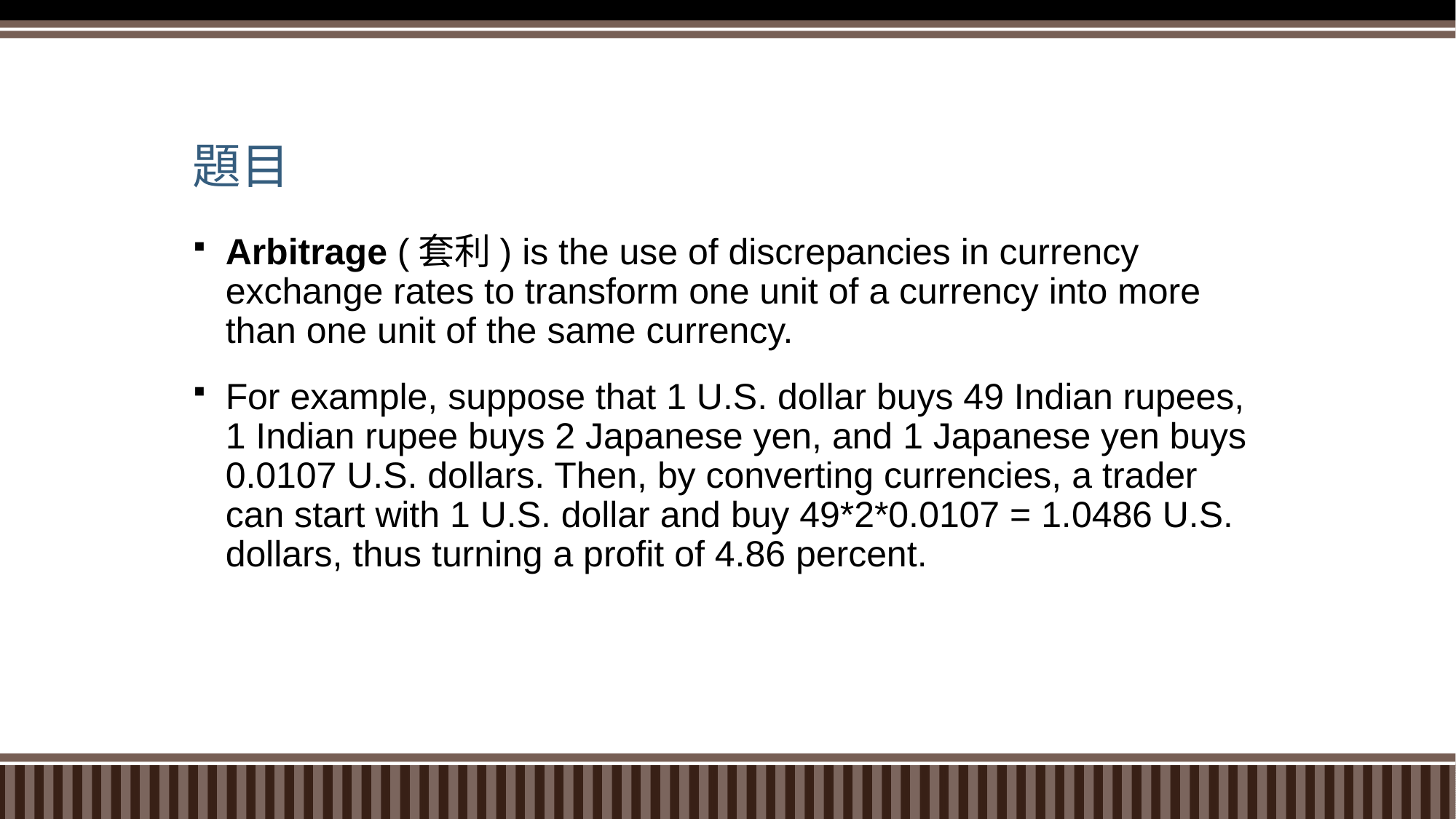

# 題目
Arbitrage (套利) is the use of discrepancies in currency exchange rates to transform one unit of a currency into more than one unit of the same currency.
For example, suppose that 1 U.S. dollar buys 49 Indian rupees, 1 Indian rupee buys 2 Japanese yen, and 1 Japanese yen buys 0.0107 U.S. dollars. Then, by converting currencies, a trader can start with 1 U.S. dollar and buy 49*2*0.0107 = 1.0486 U.S. dollars, thus turning a profit of 4.86 percent.